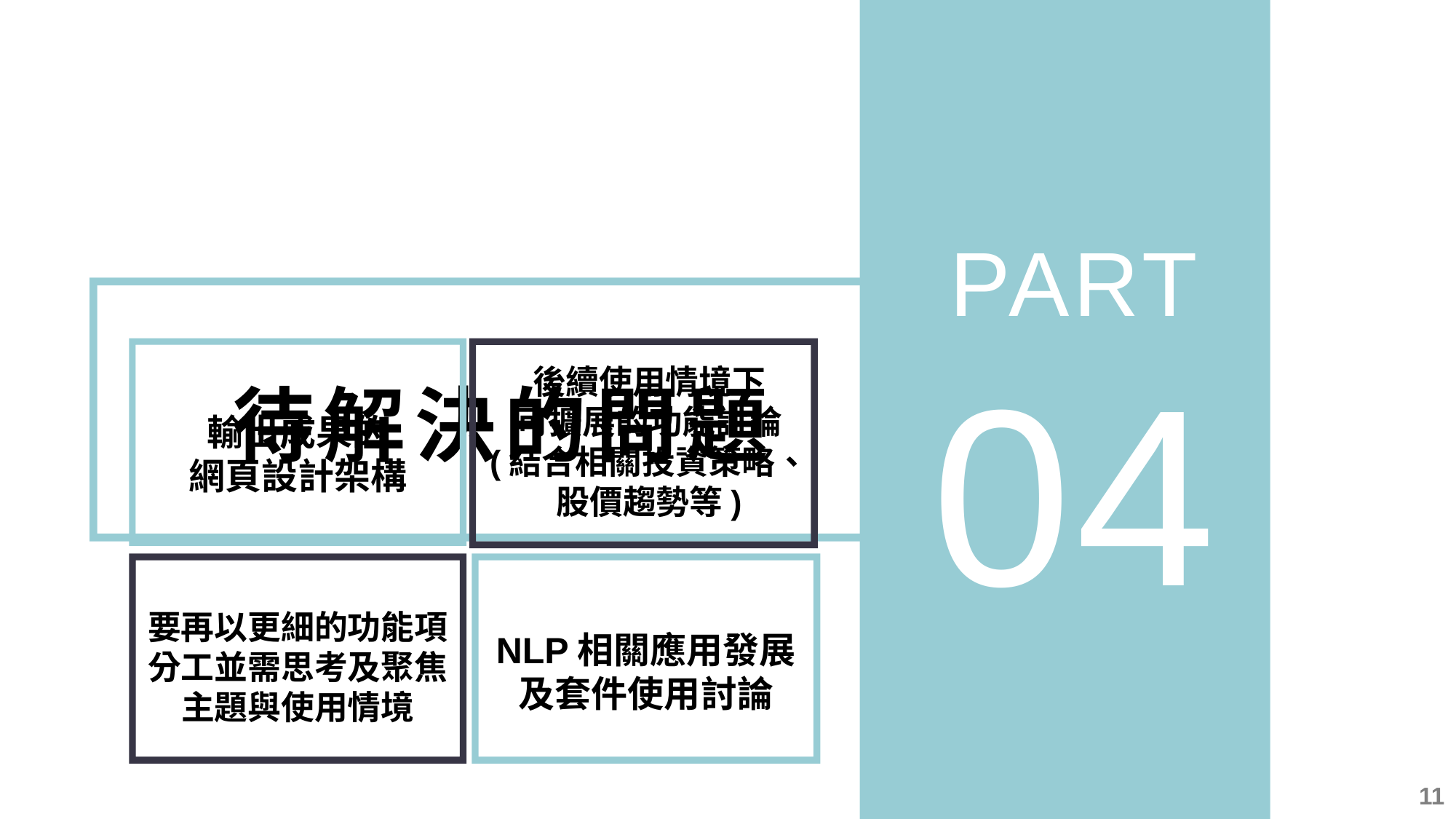

PART
04

待解決的問題

後續使用情境下
可擴展的功能討論
(結合相關投資策略、
股價趨勢等)
輸出成果的
網頁設計架構

要再以更細的功能項分工並需思考及聚焦主題與使用情境

NLP相關應用發展
及套件使用討論
11